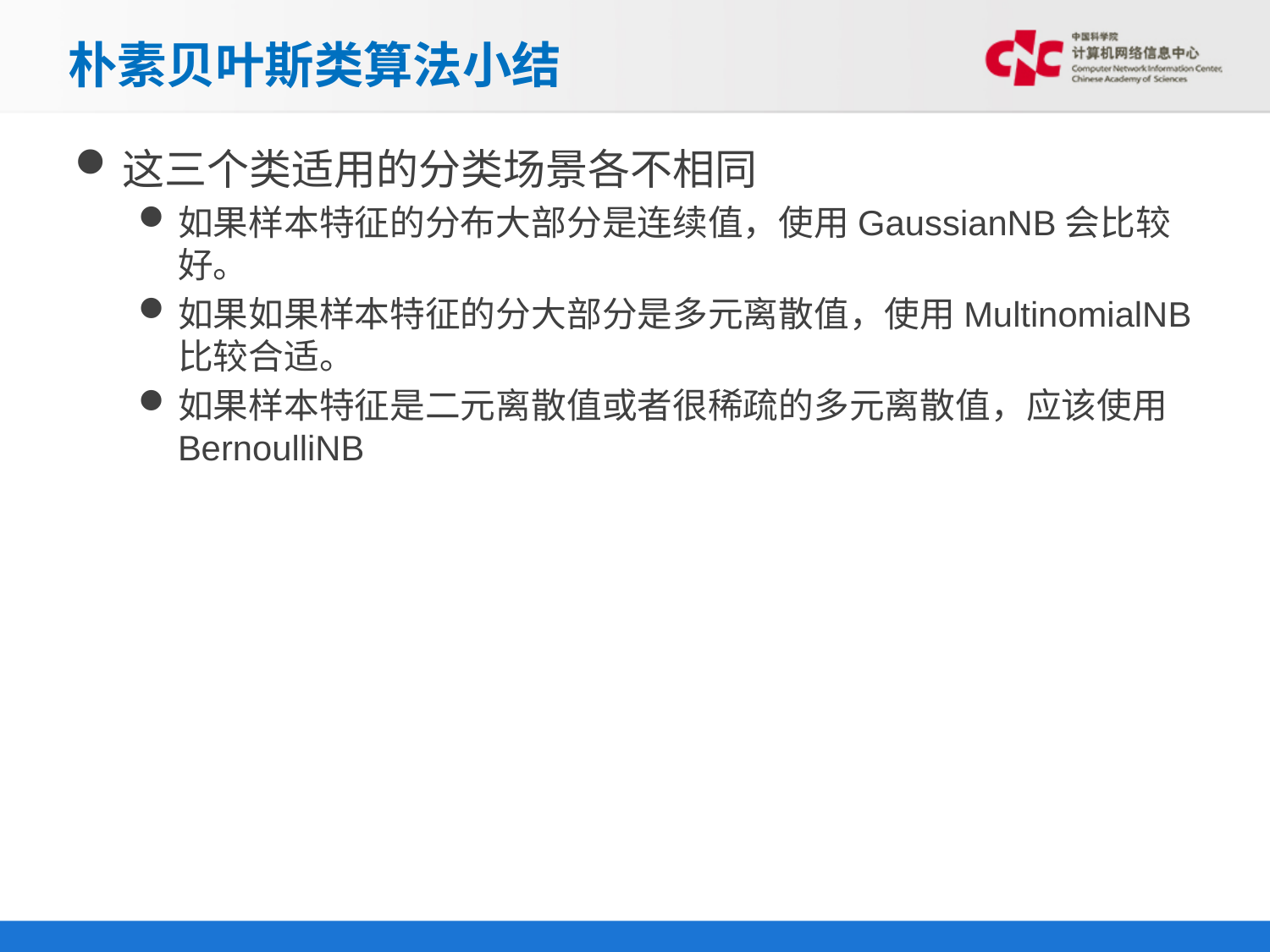

# 朴素贝叶斯类算法小结
这三个类适用的分类场景各不相同
如果样本特征的分布大部分是连续值，使用GaussianNB会比较好。
如果如果样本特征的分大部分是多元离散值，使用MultinomialNB比较合适。
如果样本特征是二元离散值或者很稀疏的多元离散值，应该使用BernoulliNB